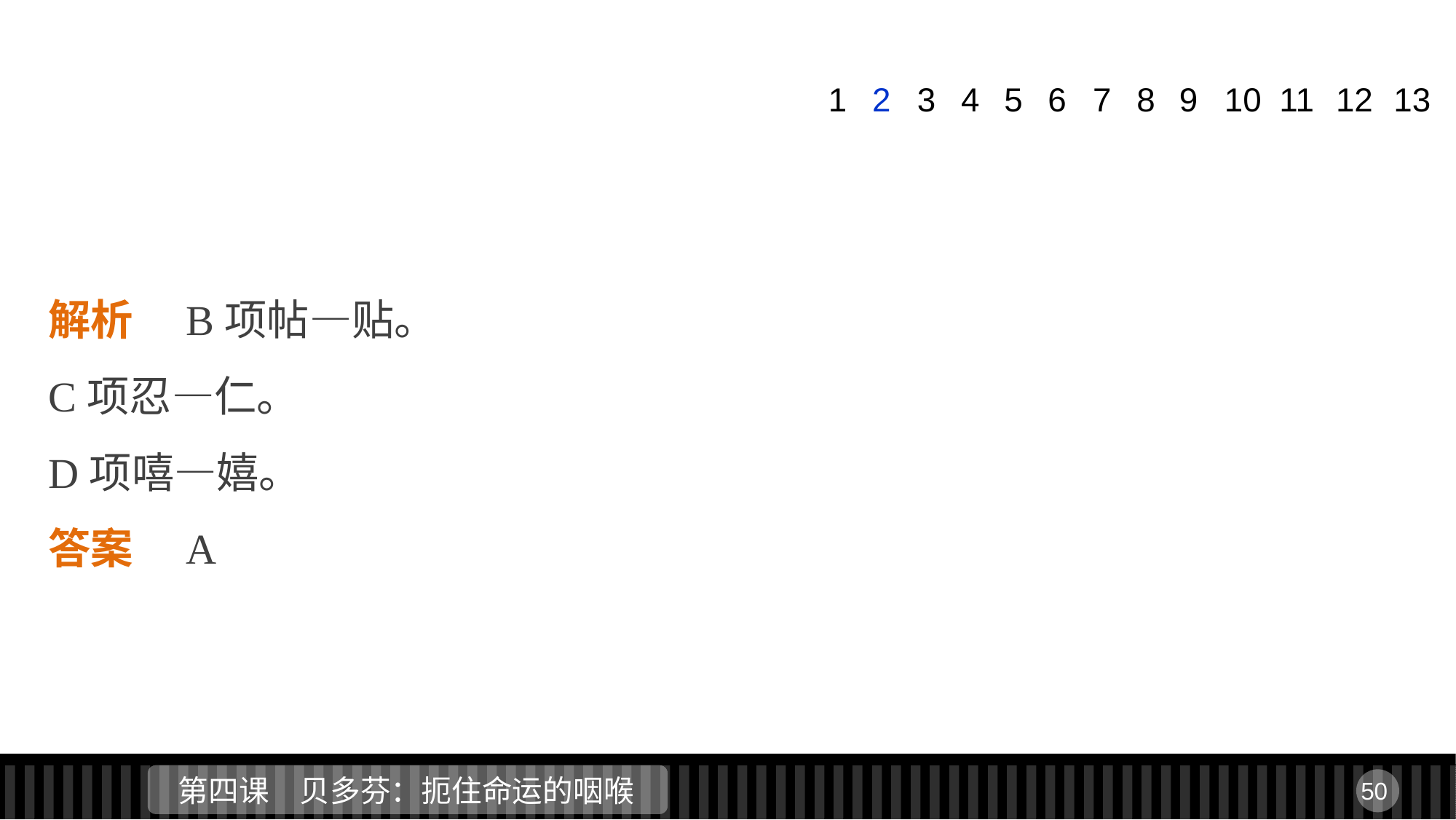

1
2
3
4
5
6
7
8
9
11
12
13
10
解析　B项帖—贴。
C项忍—仁。
D项嘻—嬉。
答案　A